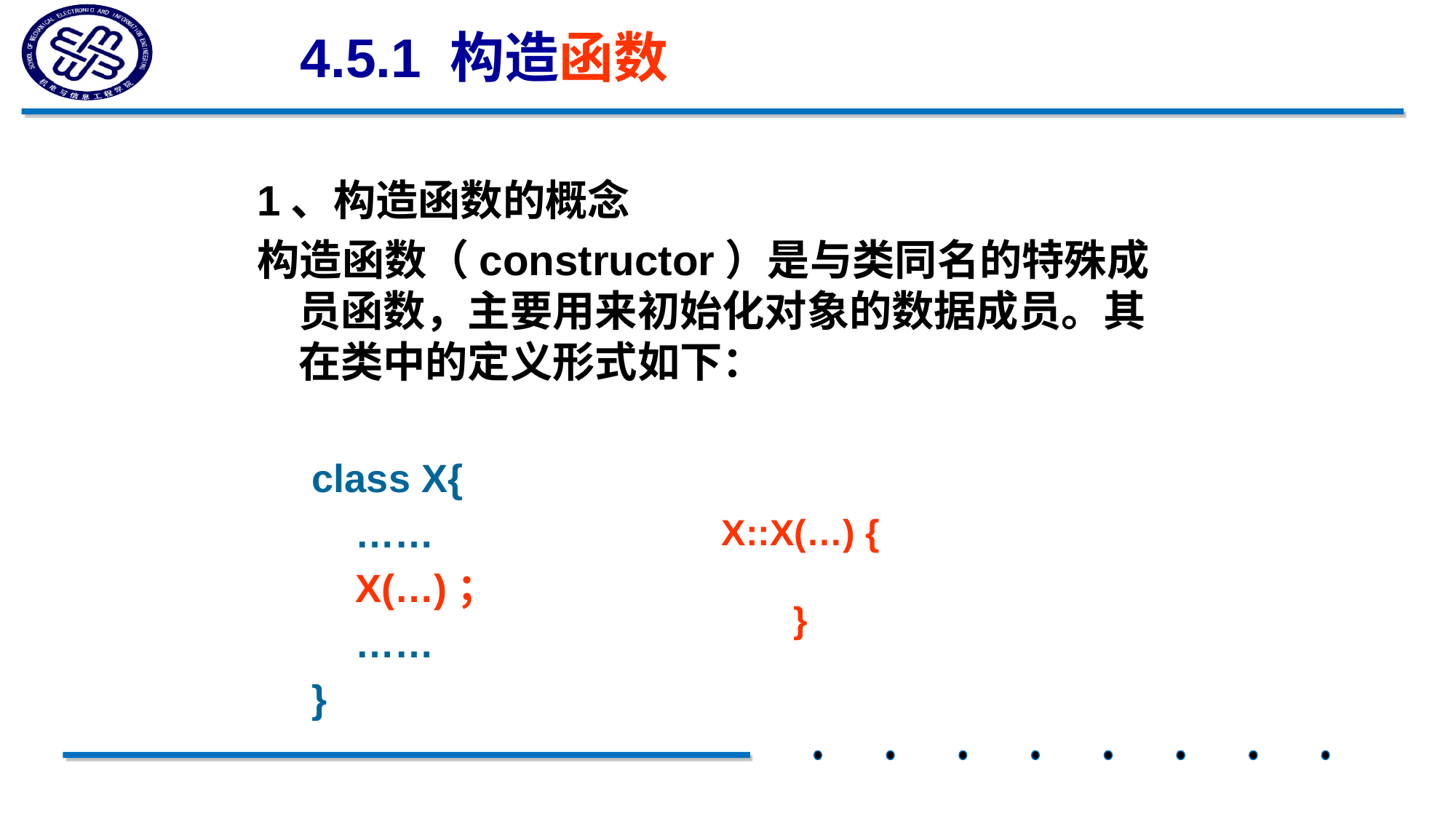

# 4.5.1 构造函数
1、构造函数的概念
构造函数（constructor）是与类同名的特殊成员函数，主要用来初始化对象的数据成员。其在类中的定义形式如下：

class X{
    ……
    X(…)；
    ……
}
X::X(…) {

}